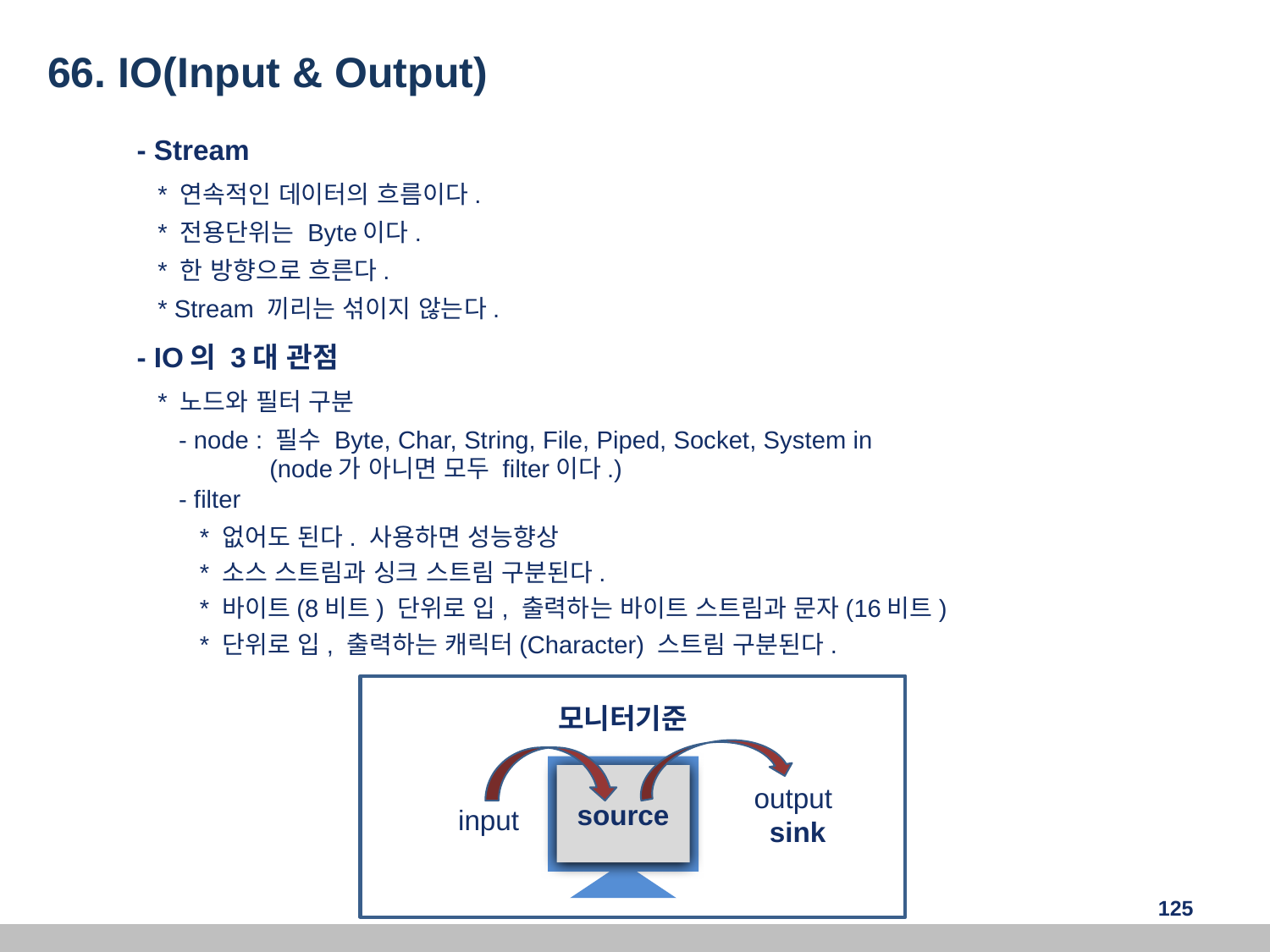

66. IO(Input & Output)
- Stream

   * 연속적인 데이터의 흐름이다.

   * 전용단위는 Byte이다.

   * 한 방향으로 흐른다.

   * Stream 끼리는 섞이지 않는다.

- IO의 3대 관점

   * 노드와 필터 구분

      - node : 필수 Byte, Char, String, File, Piped, Socket, System in
                   (node가 아니면 모두 filter이다.)
      - filter

         * 없어도 된다. 사용하면 성능향상

         * 소스 스트림과 싱크 스트림 구분된다.

         * 바이트(8비트) 단위로 입, 출력하는 바이트 스트림과 문자(16비트)

         * 단위로 입, 출력하는 캐릭터(Character) 스트림 구분된다.

모니터기준

source

output
  sink
input
125